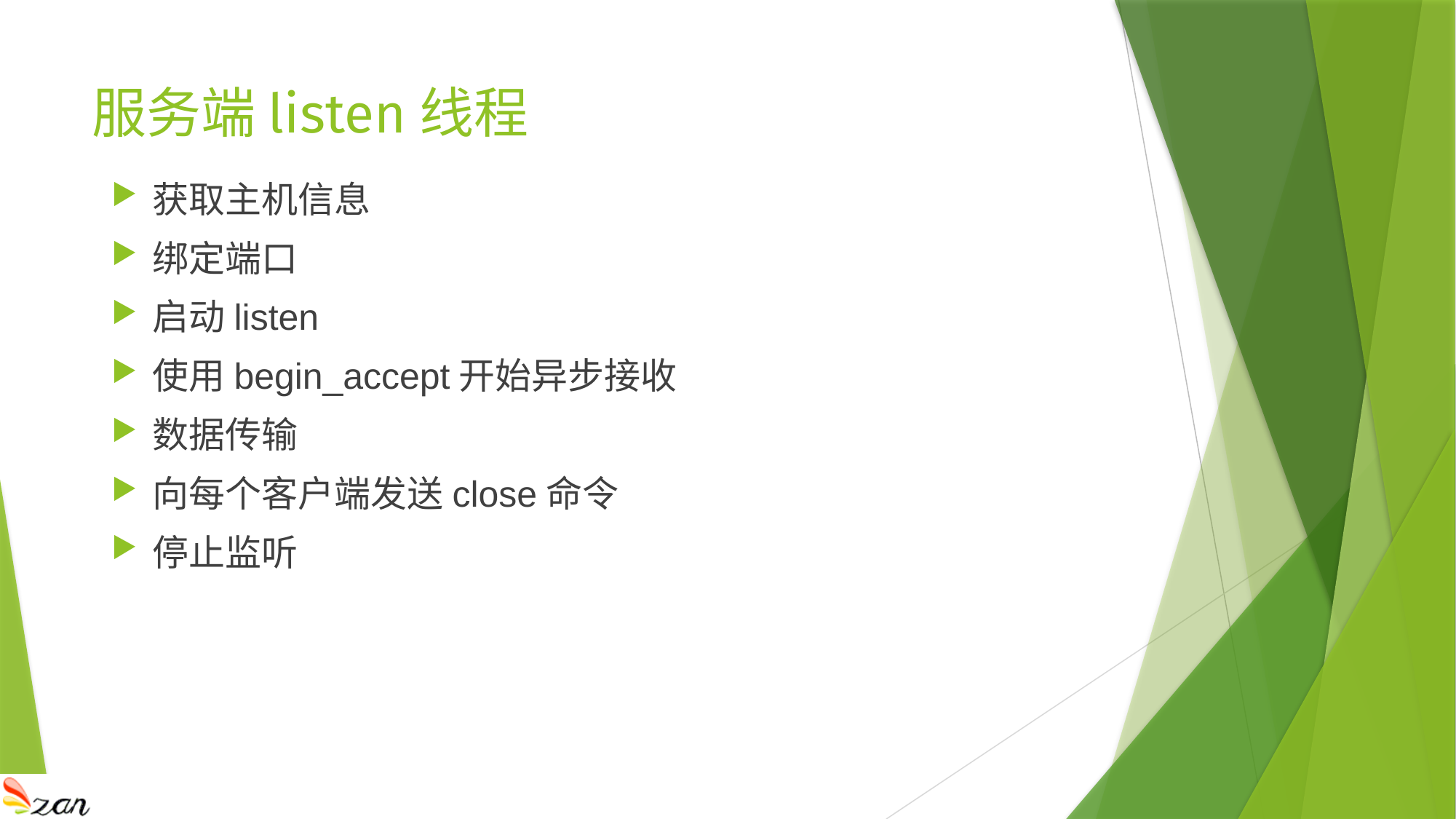

# 服务端listen线程
获取主机信息
绑定端口
启动listen
使用begin_accept开始异步接收
数据传输
向每个客户端发送close命令
停止监听